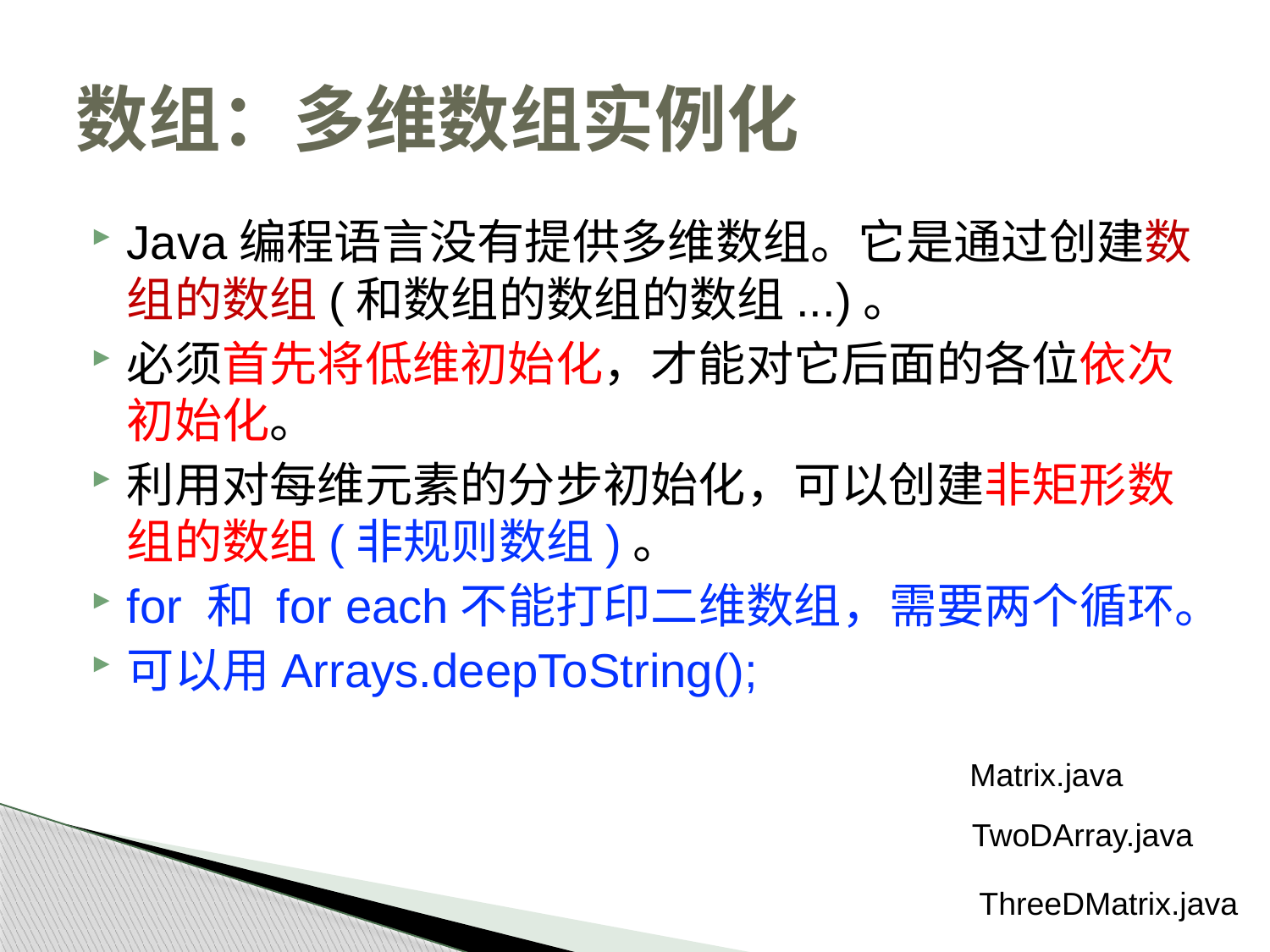

# 数组：多维数组实例化
Java编程语言没有提供多维数组。它是通过创建数组的数组(和数组的数组的数组...)。
必须首先将低维初始化，才能对它后面的各位依次初始化。
利用对每维元素的分步初始化，可以创建非矩形数组的数组(非规则数组)。
for 和 for each不能打印二维数组，需要两个循环。
可以用Arrays.deepToString();
Matrix.java
TwoDArray.java
ThreeDMatrix.java